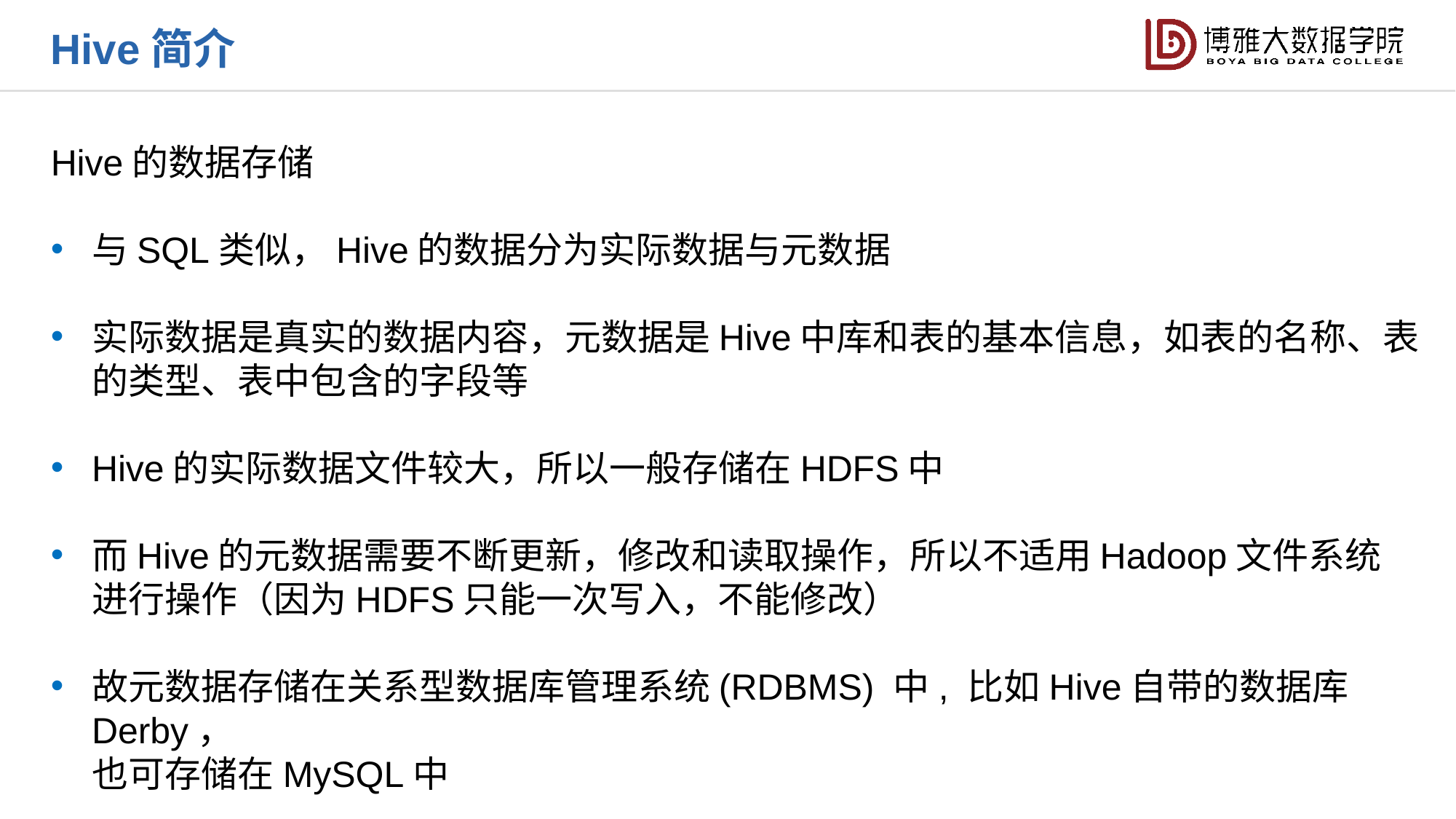

Hive简介
Hive的数据存储

与SQL类似，Hive的数据分为实际数据与元数据

实际数据是真实的数据内容，元数据是Hive中库和表的基本信息，如表的名称、表
    的类型、表中包含的字段等

Hive的实际数据文件较大，所以一般存储在HDFS中

而Hive的元数据需要不断更新，修改和读取操作，所以不适用Hadoop文件系统
    进行操作（因为HDFS只能一次写入，不能修改）

故元数据存储在关系型数据库管理系统(RDBMS) 中, 比如Hive自带的数据库Derby，
    也可存储在MySQL中